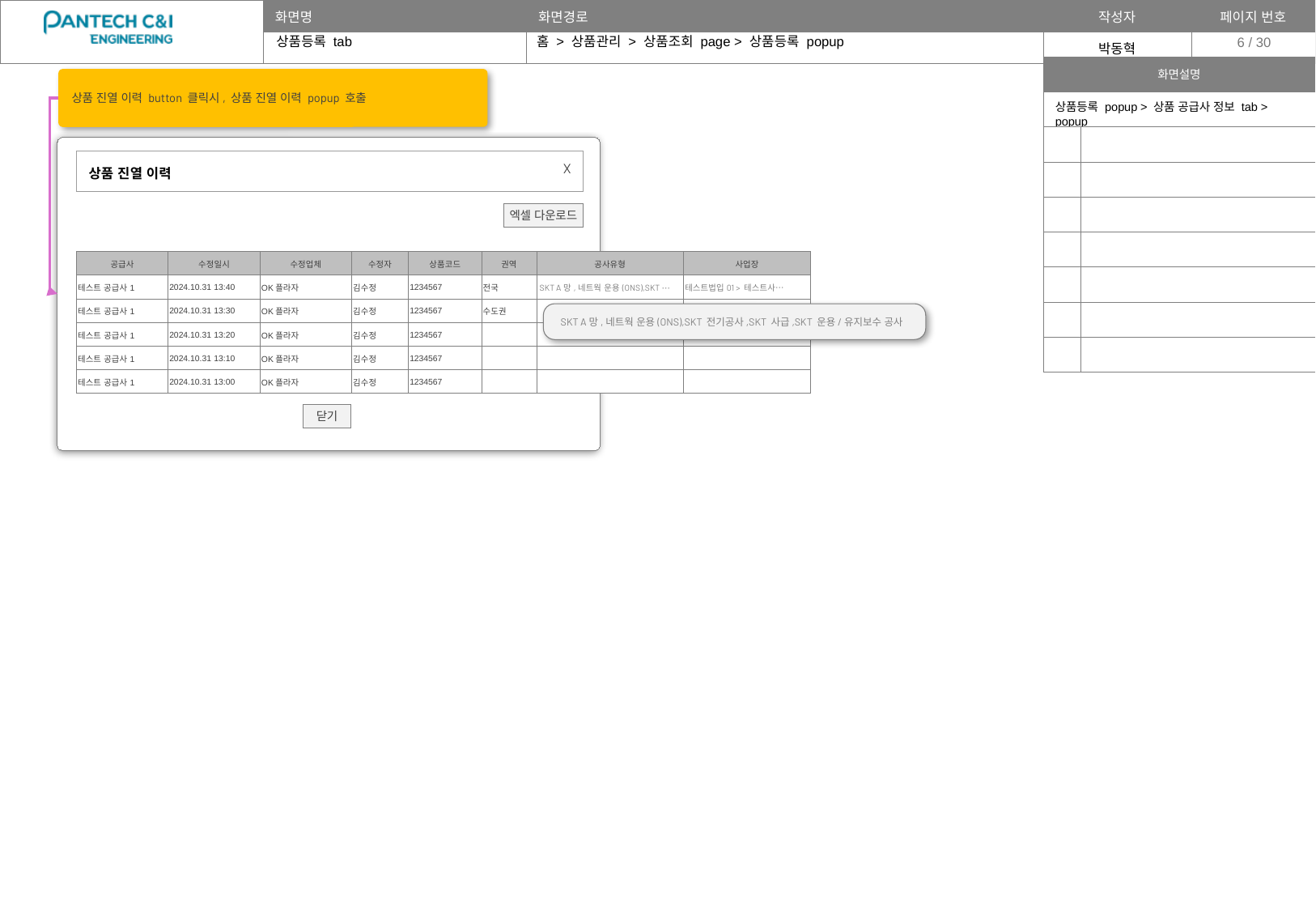

상품등록 tab
홈 > 상품관리 > 상품조회 page > 상품등록 popup
6
| 화면설명 |  |
| --- | --- |
| 상품등록 popup > 상품 공급사 정보 tab > popup |  |
|  |  |
|  |  |
|  |  |
|  |  |
|  |  |
|  |  |
|  |  |
상품 진열 이력 button 클릭시, 상품 진열 이력 popup 호출

| X |
| --- |
| 상품 진열 이력 |
| --- |
엑셀 다운로드
| 공급사 | 수정일시 | 수정업체 | 수정자 | 상품코드 | 권역 | 공사유형 | 사업장 |
| --- | --- | --- | --- | --- | --- | --- | --- |
| 테스트 공급사1 | 2024.10.31 13:40 | OK플라자 | 김수정 | 1234567 | 전국 | SKT A망,네트웍 운용(ONS),SKT ⋯ | 테스트법입01 > 테스트사⋯ |
| 테스트 공급사1 | 2024.10.31 13:30 | OK플라자 | 김수정 | 1234567 | 수도권 |  |  |
| 테스트 공급사1 | 2024.10.31 13:20 | OK플라자 | 김수정 | 1234567 |  |  |  |
| 테스트 공급사1 | 2024.10.31 13:10 | OK플라자 | 김수정 | 1234567 |  |  |  |
| 테스트 공급사1 | 2024.10.31 13:00 | OK플라자 | 김수정 | 1234567 |  |  |  |
 SKT A망,네트웍 운용(ONS),SKT 전기공사,SKT 사급,SKT 운용/유지보수 공사
닫기